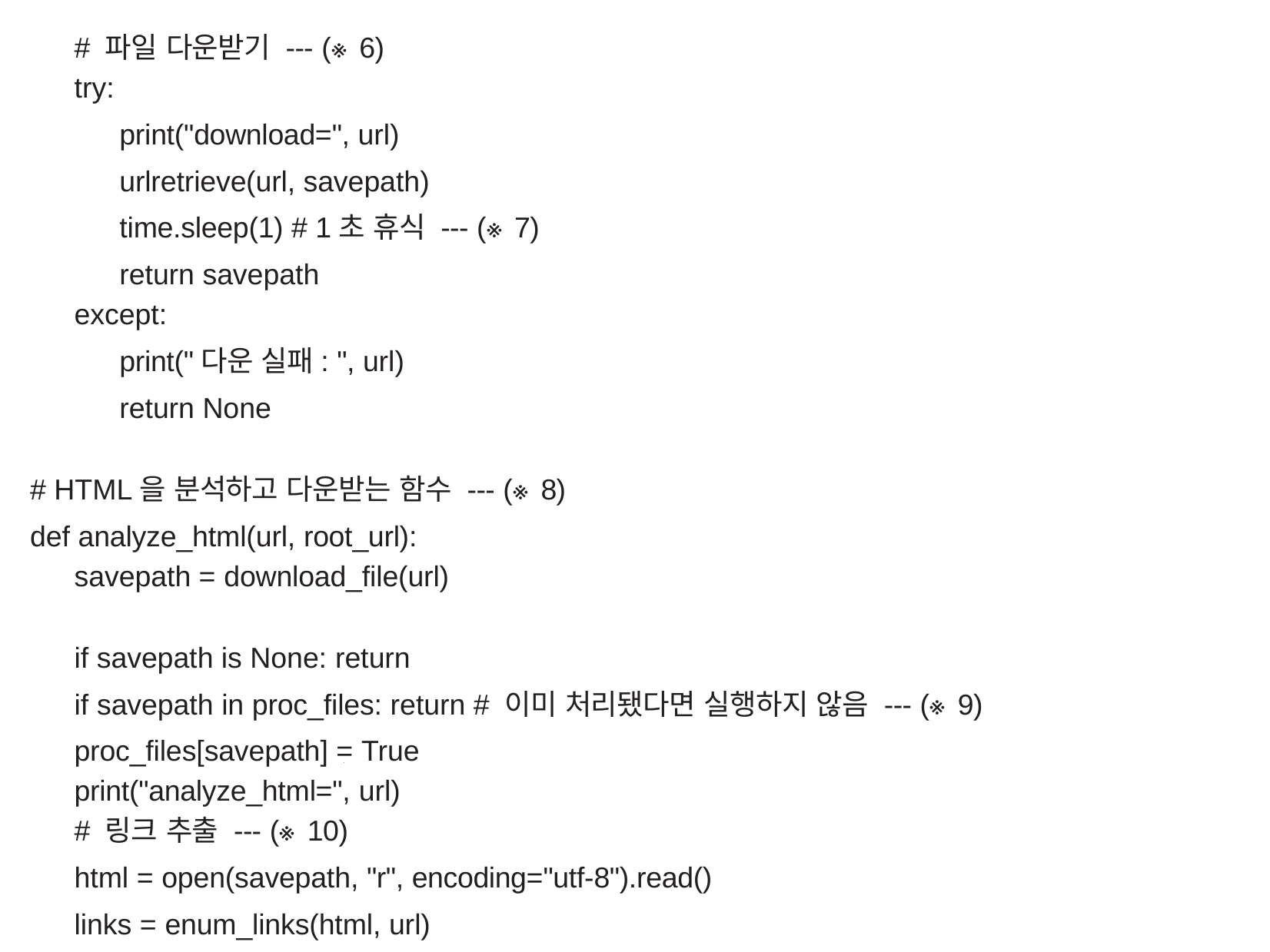

# 파일 다운받기 --- (※6)
try:
print("download=", url)
urlretrieve(url, savepath)
time.sleep(1) # 1초 휴식 --- (※7)
return savepath
except:
print("다운 실패: ", url)
return None

# HTML을 분석하고 다운받는 함수 --- (※8)
def analyze_html(url, root_url):
savepath = download_file(url)

if savepath is None: return
if savepath in proc_files: return # 이미 처리됐다면 실행하지 않음 --- (※9)  proc_files[savepath] = True
print("analyze_html=", url)
# 링크 추출 --- (※10)
html = open(savepath, "r", encoding="utf-8").read()
links = enum_links(html, url)